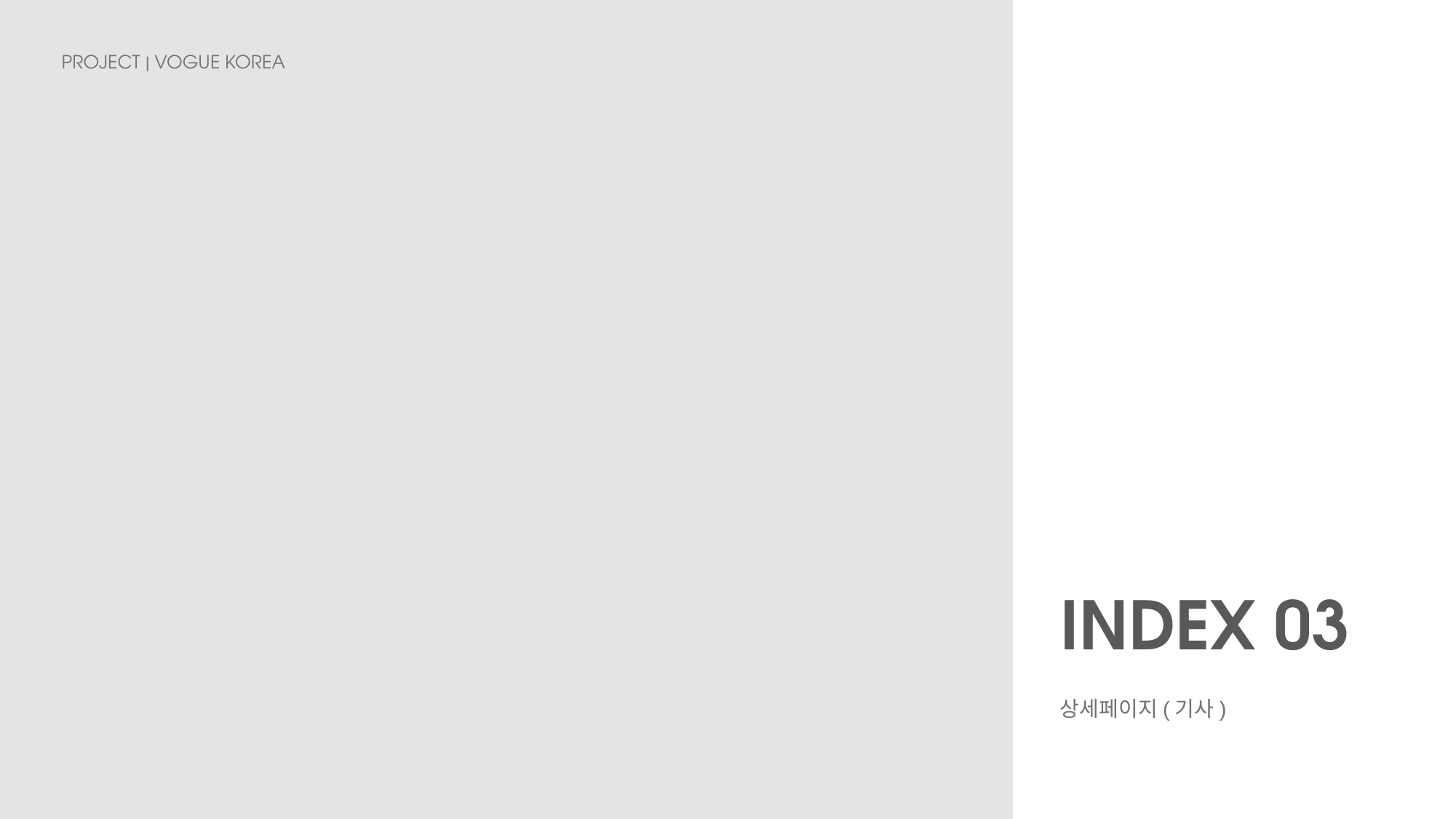

PROJECT | VOGUE KOREA
INDEX 03
상세페이지(기사)